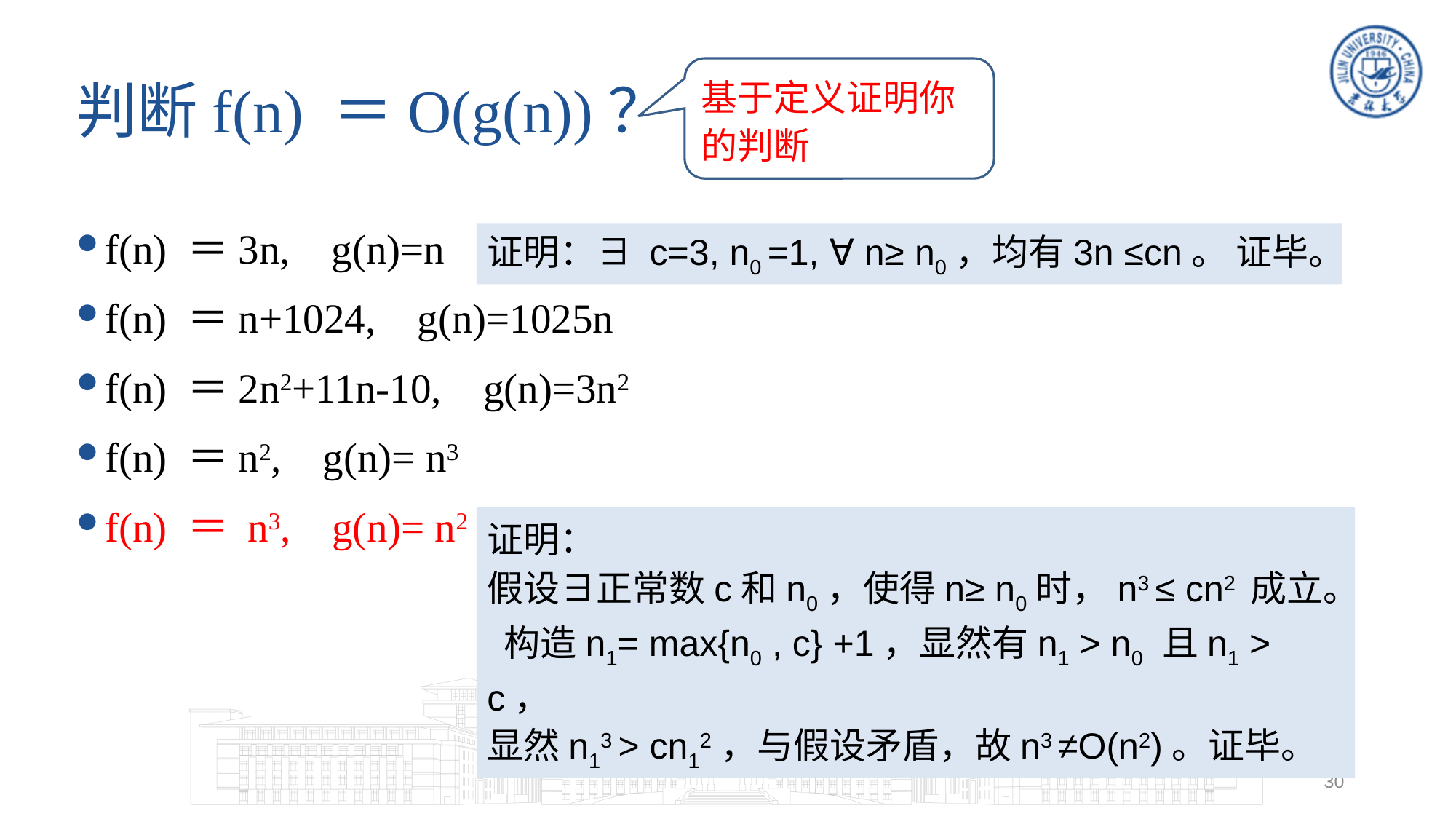

# 判断f(n) ＝O(g(n))？
基于定义证明你的判断
f(n) ＝3n,    g(n)=n
f(n) ＝n+1024,    g(n)=1025n
f(n) ＝2n2+11n-10,    g(n)=3n2
f(n) ＝n2,    g(n)= n3
f(n) ＝ n3,    g(n)= n2
证明：∃ c=3, n0 =1, ∀ n≥ n0，均有3n ≤cn。 证毕。
证明：
假设∃正常数c和n0，使得n≥ n0时，n3 ≤ cn2 成立。
 构造n1= max{n0 , c} +1，显然有n1 > n0 且n1 > c，
显然n13 > cn12，与假设矛盾，故n3 ≠O(n2)。证毕。
30